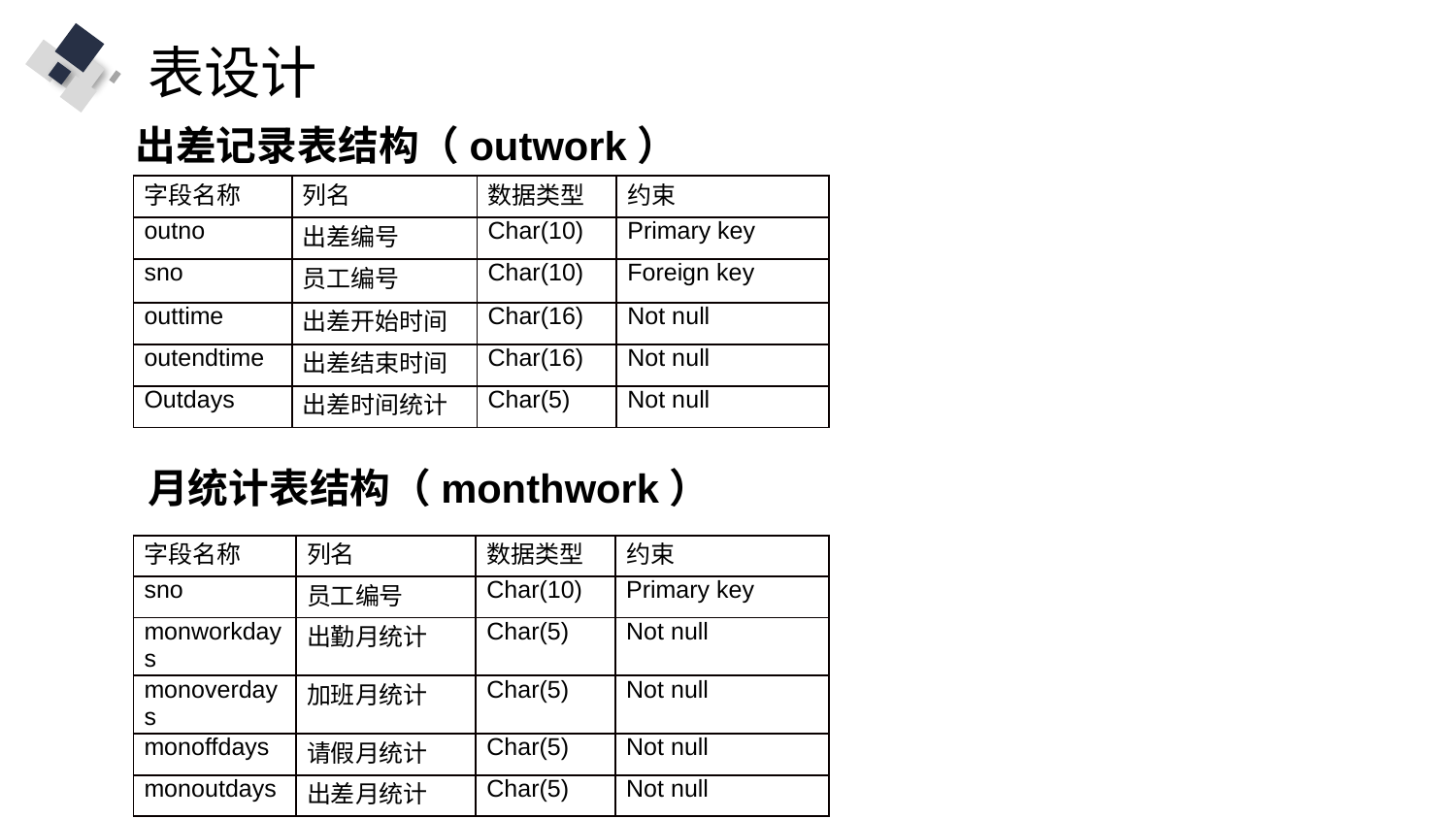

表设计

出差记录表结构（outwork）
| 字段名称 | 列名 | 数据类型 | 约束 |
| --- | --- | --- | --- |
| outno | 出差编号 | Char(10) | Primary key |
| sno | 员工编号 | Char(10) | Foreign key |
| outtime | 出差开始时间 | Char(16) | Not null |
| outendtime | 出差结束时间 | Char(16) | Not null |
| Outdays | 出差时间统计 | Char(5) | Not null |
月统计表结构（monthwork）
| 字段名称 | 列名 | 数据类型 | 约束 |
| --- | --- | --- | --- |
| sno | 员工编号 | Char(10) | Primary key |
| monworkdays | 出勤月统计 | Char(5) | Not null |
| monoverdays | 加班月统计 | Char(5) | Not null |
| monoffdays | 请假月统计 | Char(5) | Not null |
| monoutdays | 出差月统计 | Char(5) | Not null |